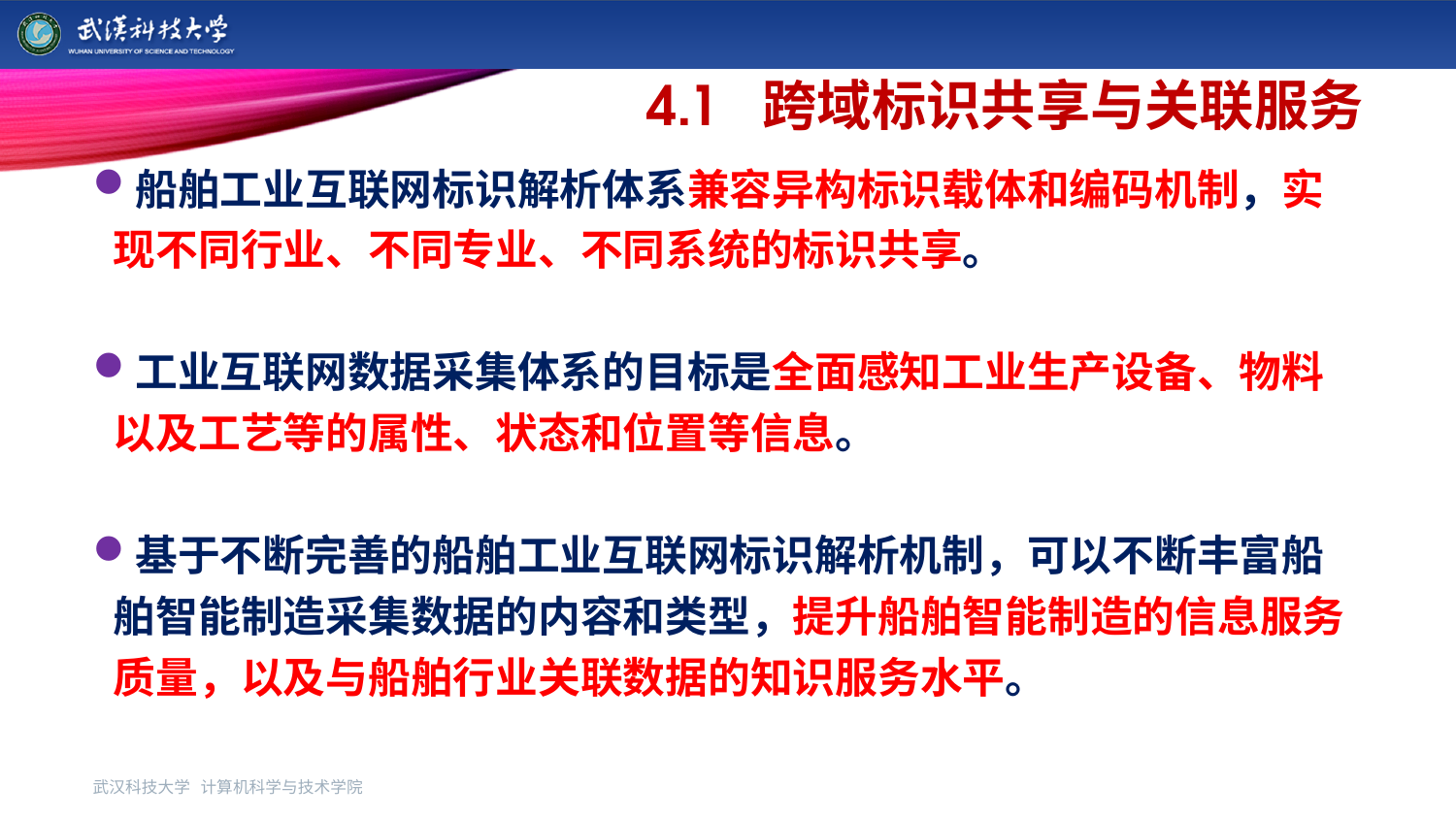

# 4.1  跨域标识共享与关联服务
船舶工业互联网标识解析体系兼容异构标识载体和编码机制，实现不同行业、不同专业、不同系统的标识共享。

工业互联网数据采集体系的目标是全面感知工业生产设备、物料以及工艺等的属性、状态和位置等信息。

基于不断完善的船舶工业互联网标识解析机制，可以不断丰富船舶智能制造采集数据的内容和类型，提升船舶智能制造的信息服务质量，以及与船舶行业关联数据的知识服务水平。
武汉科技大学  计算机科学与技术学院